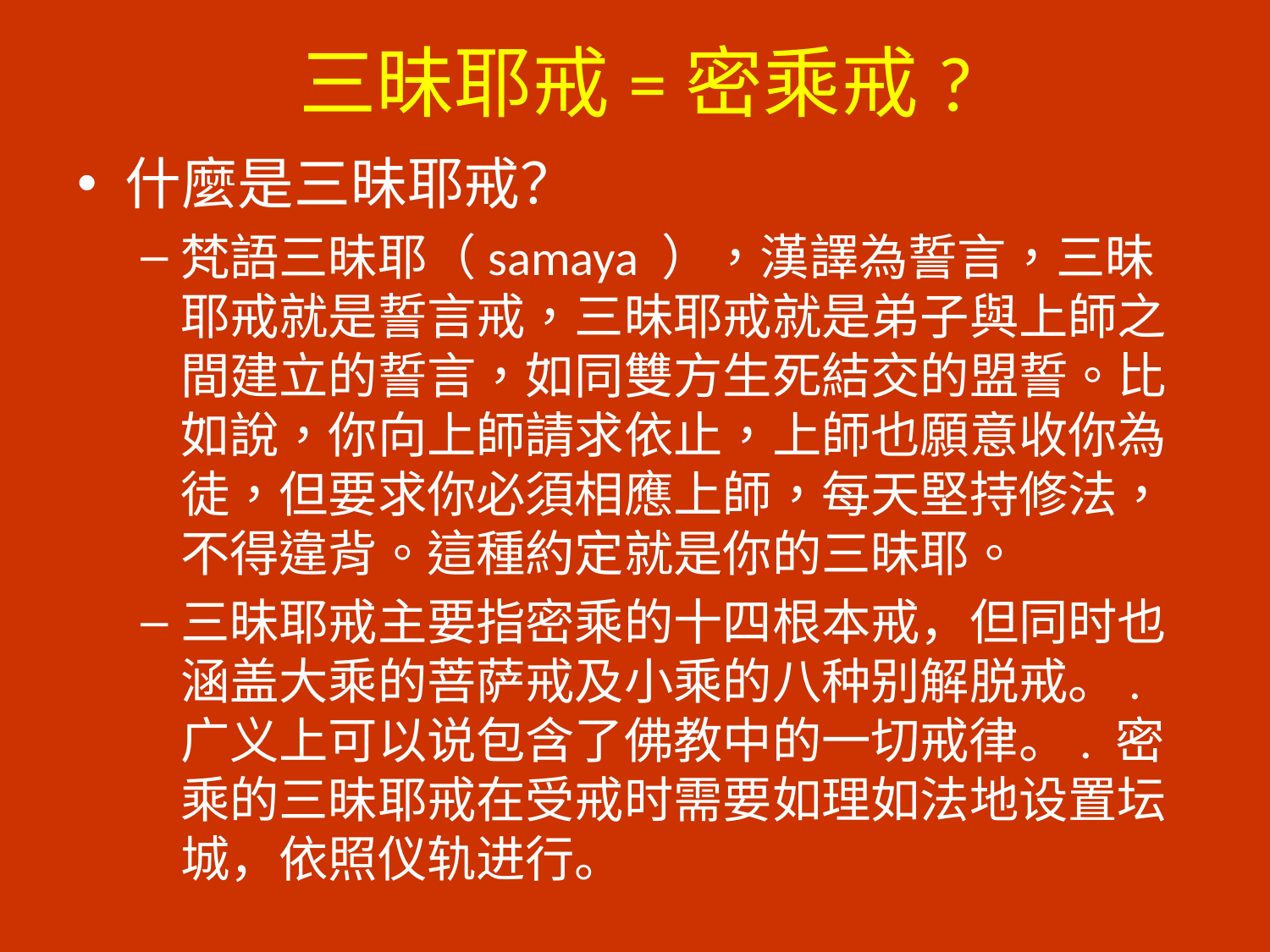

# 三昧耶戒=密乘戒?
什麼是三昧耶戒？
梵語三昧耶（samaya ），漢譯為誓言，三昧耶戒就是誓言戒，三昧耶戒就是弟子與上師之間建立的誓言，如同雙方生死結交的盟誓。比如說，你向上師請求依止，上師也願意收你為徒，但要求你必須相應上師，每天堅持修法，不得違背。這種約定就是你的三昧耶。
三昧耶戒主要指密乘的十四根本戒，但同时也涵盖大乘的菩萨戒及小乘的八种别解脱戒。. 广义上可以说包含了佛教中的一切戒律。. 密乘的三昧耶戒在受戒时需要如理如法地设置坛城，依照仪轨进行。